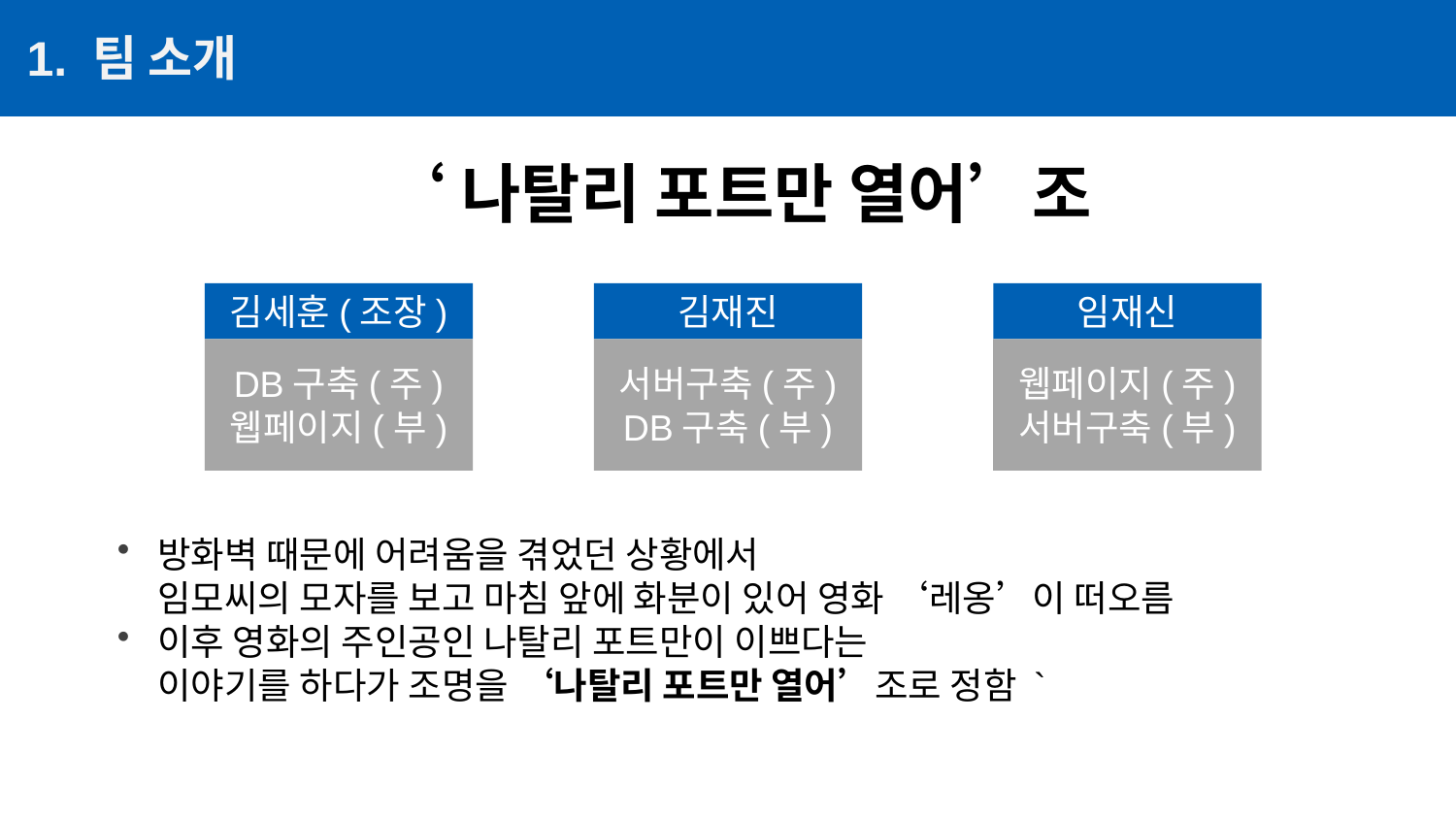

1. 팀 소개
‘나탈리 포트만 열어’조
김세훈(조장)
DB구축(주)
웹페이지(부)
김재진
서버구축(주)
DB구축(부)
임재신
웹페이지(주)
서버구축(부)
방화벽 때문에 어려움을 겪었던 상황에서
임모씨의 모자를 보고 마침 앞에 화분이 있어 영화 ‘레옹’이 떠오름
이후 영화의 주인공인 나탈리 포트만이 이쁘다는
이야기를 하다가 조명을 ‘나탈리 포트만 열어’조로 정함 `